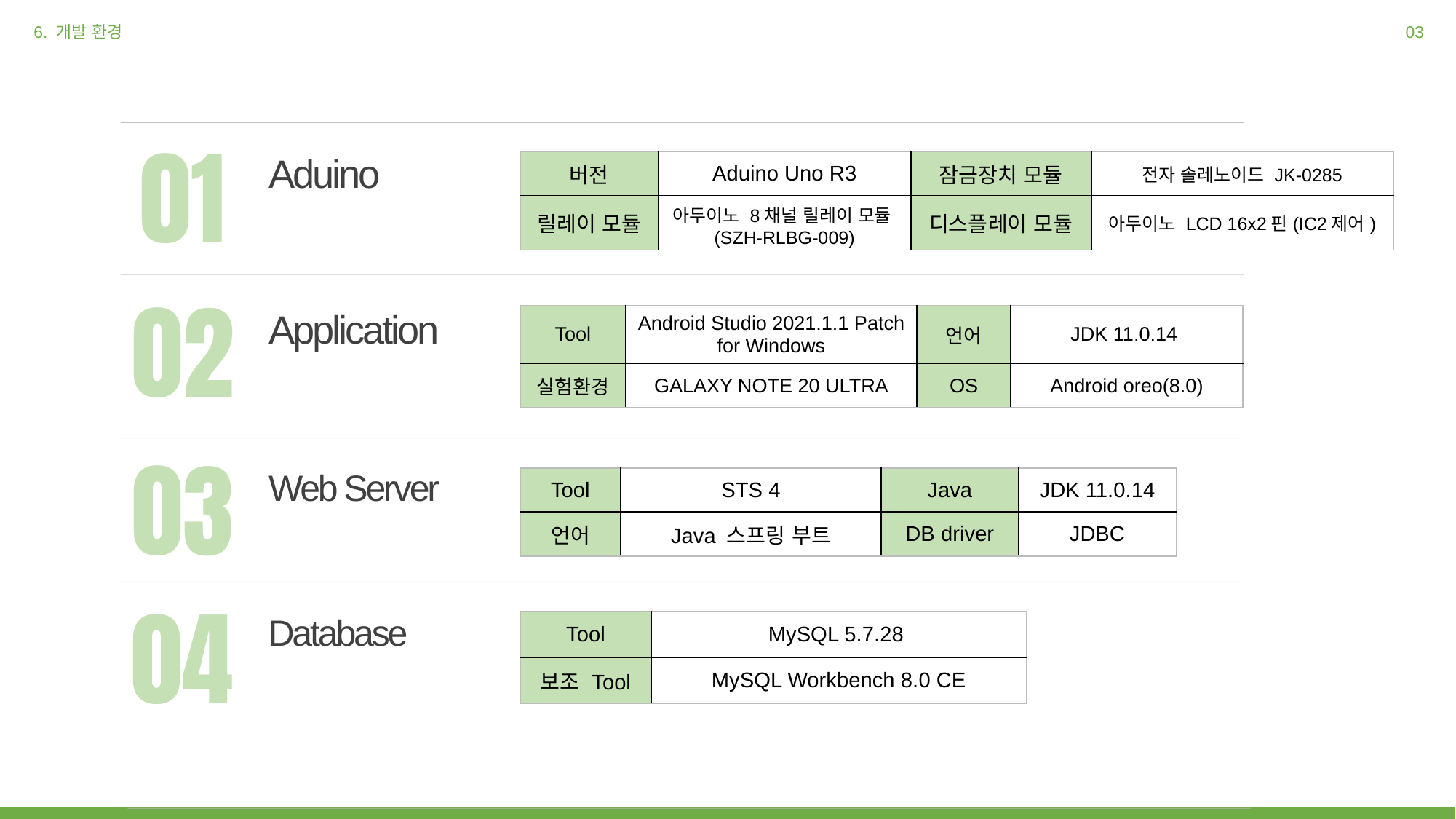

6. 개발 환경
03
01
Aduino
| 버전 | Aduino Uno R3 | 잠금장치 모듈 | 전자 솔레노이드 JK-0285 |
| --- | --- | --- | --- |
| 릴레이 모듈 | 아두이노 8채널 릴레이 모듈 (SZH-RLBG-009) | 디스플레이 모듈 | 아두이노 LCD 16x2핀(IC2제어) |
02
Application
| Tool | Android Studio 2021.1.1 Patch for Windows | 언어 | JDK 11.0.14 |
| --- | --- | --- | --- |
| 실험환경 | GALAXY NOTE 20 ULTRA | OS | Android oreo(8.0) |
03
Web Server
| Tool | STS 4 | Java | JDK 11.0.14 |
| --- | --- | --- | --- |
| 언어 | Java 스프링 부트 | DB driver | JDBC |
04
Database
| Tool | MySQL 5.7.28 |
| --- | --- |
| 보조 Tool | MySQL Workbench 8.0 CE |